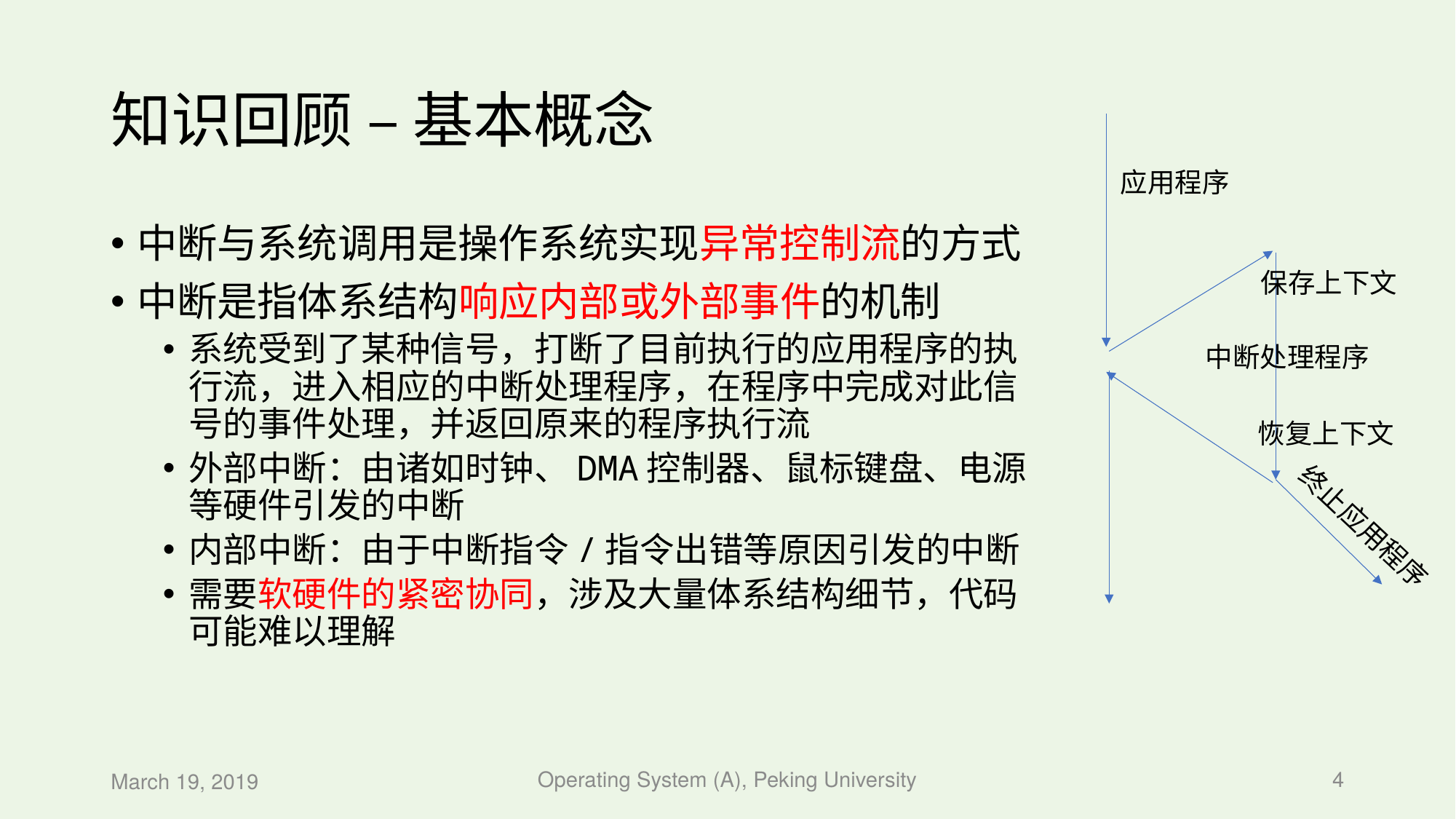

# 知识回顾 – 基本概念
应用程序
保存上下文
中断处理程序
恢复上下文
终止应用程序
中断与系统调用是操作系统实现异常控制流的方式
中断是指体系结构响应内部或外部事件的机制
系统受到了某种信号，打断了目前执行的应用程序的执行流，进入相应的中断处理程序，在程序中完成对此信号的事件处理，并返回原来的程序执行流
外部中断：由诸如时钟、DMA控制器、鼠标键盘、电源等硬件引发的中断
内部中断：由于中断指令/指令出错等原因引发的中断
需要软硬件的紧密协同，涉及大量体系结构细节，代码可能难以理解

March 19, 2019
Operating System (A), Peking University
4